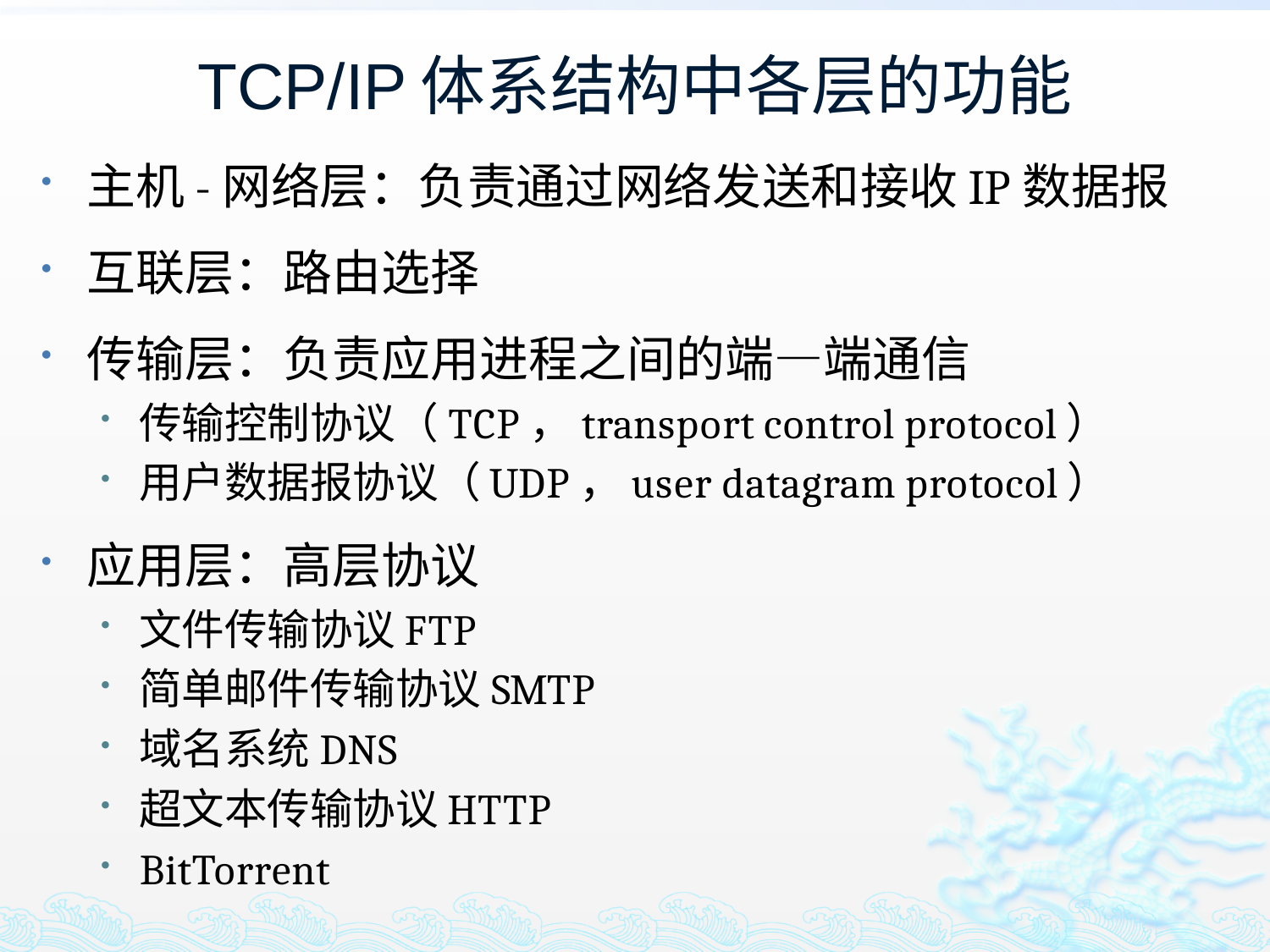

# TCP/IP体系结构中各层的功能
主机-网络层：负责通过网络发送和接收IP数据报
互联层：路由选择
传输层：负责应用进程之间的端—端通信
传输控制协议（TCP，transport control protocol）
用户数据报协议（UDP，user datagram protocol）
应用层：高层协议
文件传输协议FTP
简单邮件传输协议SMTP
域名系统DNS
超文本传输协议HTTP
BitTorrent